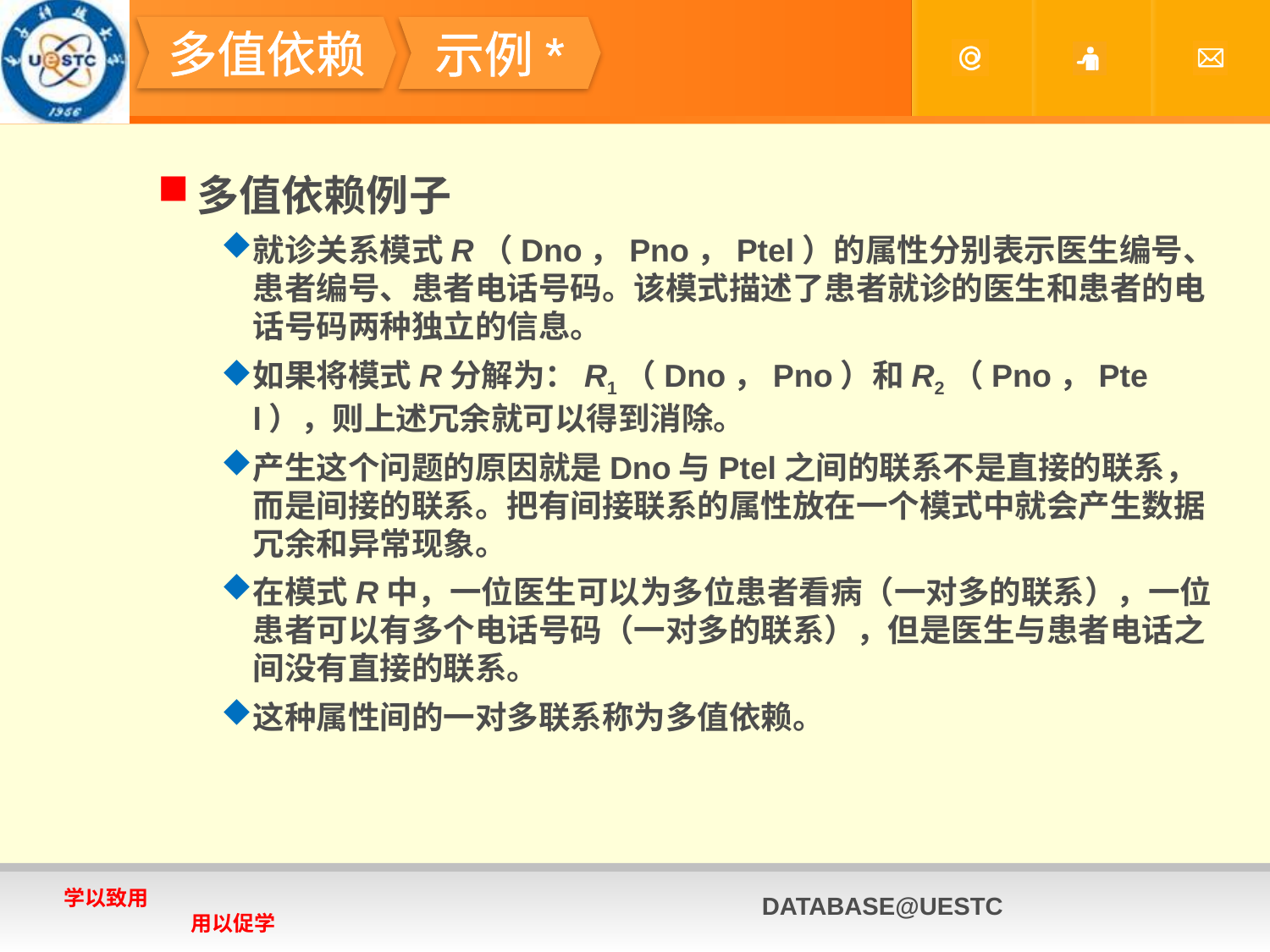

#
多值依赖
示例*
多值依赖例子
就诊关系模式R（Dno，Pno，Ptel）的属性分别表示医生编号、患者编号、患者电话号码。该模式描述了患者就诊的医生和患者的电话号码两种独立的信息。
如果将模式R分解为：R1（Dno，Pno）和R2（Pno，Ptel），则上述冗余就可以得到消除。
产生这个问题的原因就是Dno与Ptel之间的联系不是直接的联系，而是间接的联系。把有间接联系的属性放在一个模式中就会产生数据冗余和异常现象。
在模式R中，一位医生可以为多位患者看病（一对多的联系），一位患者可以有多个电话号码（一对多的联系），但是医生与患者电话之间没有直接的联系。
这种属性间的一对多联系称为多值依赖。